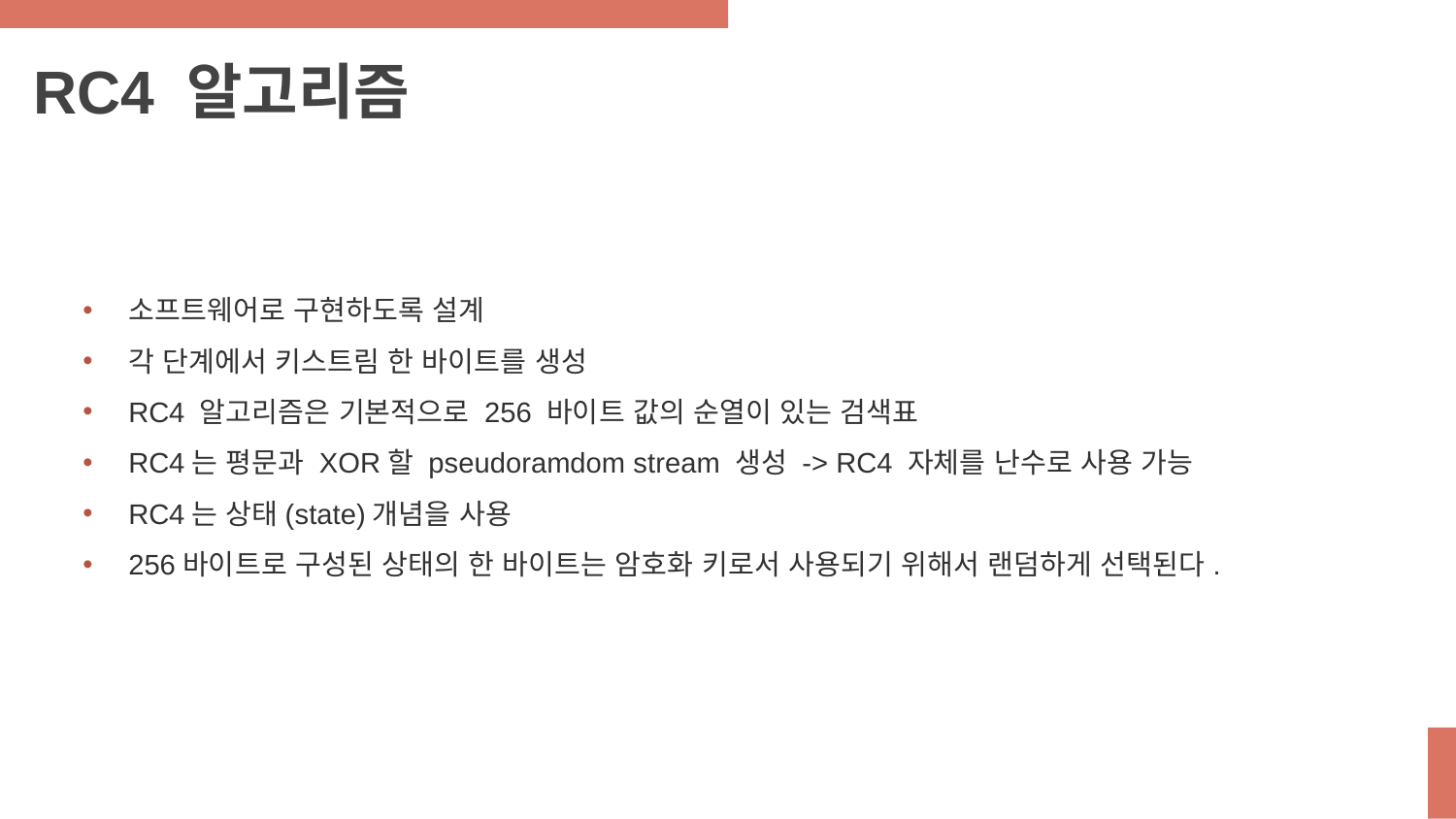

# RC4 알고리즘
소프트웨어로 구현하도록 설계
각 단계에서 키스트림 한 바이트를 생성
RC4 알고리즘은 기본적으로 256 바이트 값의 순열이 있는 검색표
RC4는 평문과 XOR할 pseudoramdom stream 생성 -> RC4 자체를 난수로 사용 가능
RC4는 상태(state)개념을 사용
256바이트로 구성된 상태의 한 바이트는 암호화 키로서 사용되기 위해서 랜덤하게 선택된다.